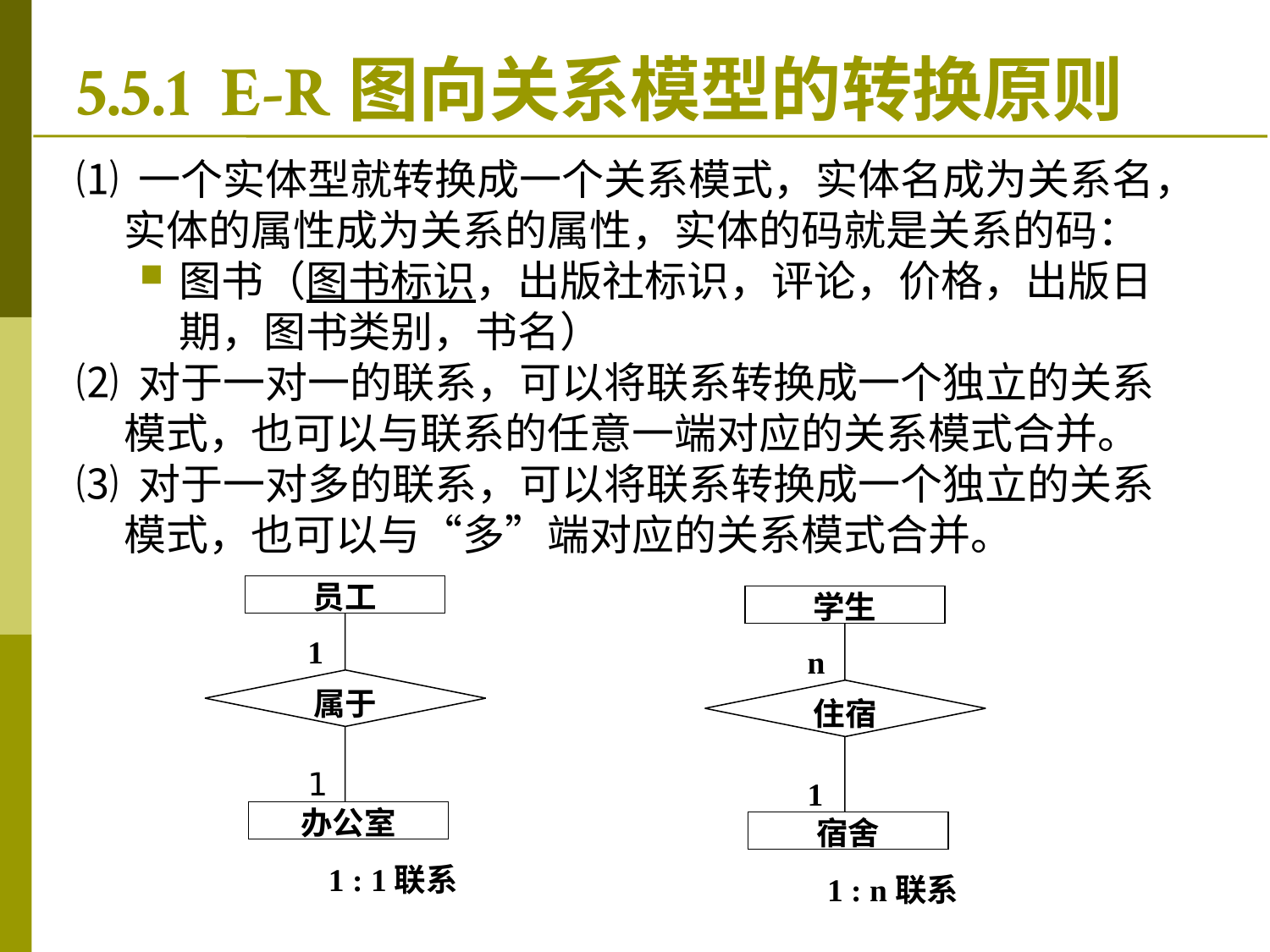

# 5.5.1  E-R图向关系模型的转换原则
⑴ 一个实体型就转换成一个关系模式，实体名成为关系名，实体的属性成为关系的属性，实体的码就是关系的码：
图书（图书标识，出版社标识，评论，价格，出版日期，图书类别，书名）
⑵ 对于一对一的联系，可以将联系转换成一个独立的关系模式，也可以与联系的任意一端对应的关系模式合并。
⑶ 对于一对多的联系，可以将联系转换成一个独立的关系模式，也可以与“多”端对应的关系模式合并。
员工

1
属于

1
办公室
  1 : 1联系
学生

n
住宿

1
宿舍
  1 : n联系